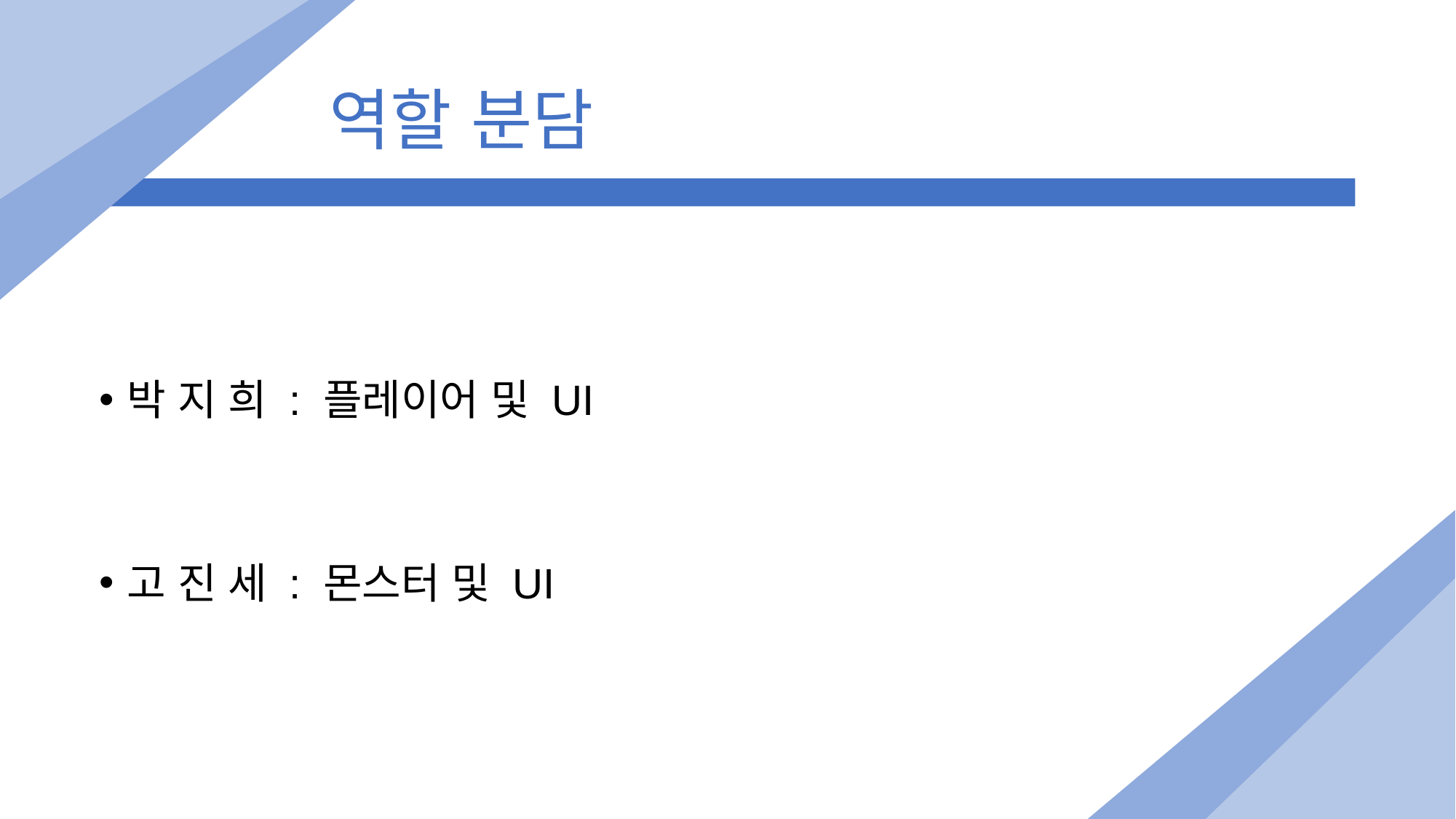

# 역할 분담

박 지 희 : 플레이어 및 UI

고 진 세 : 몬스터 및 UI